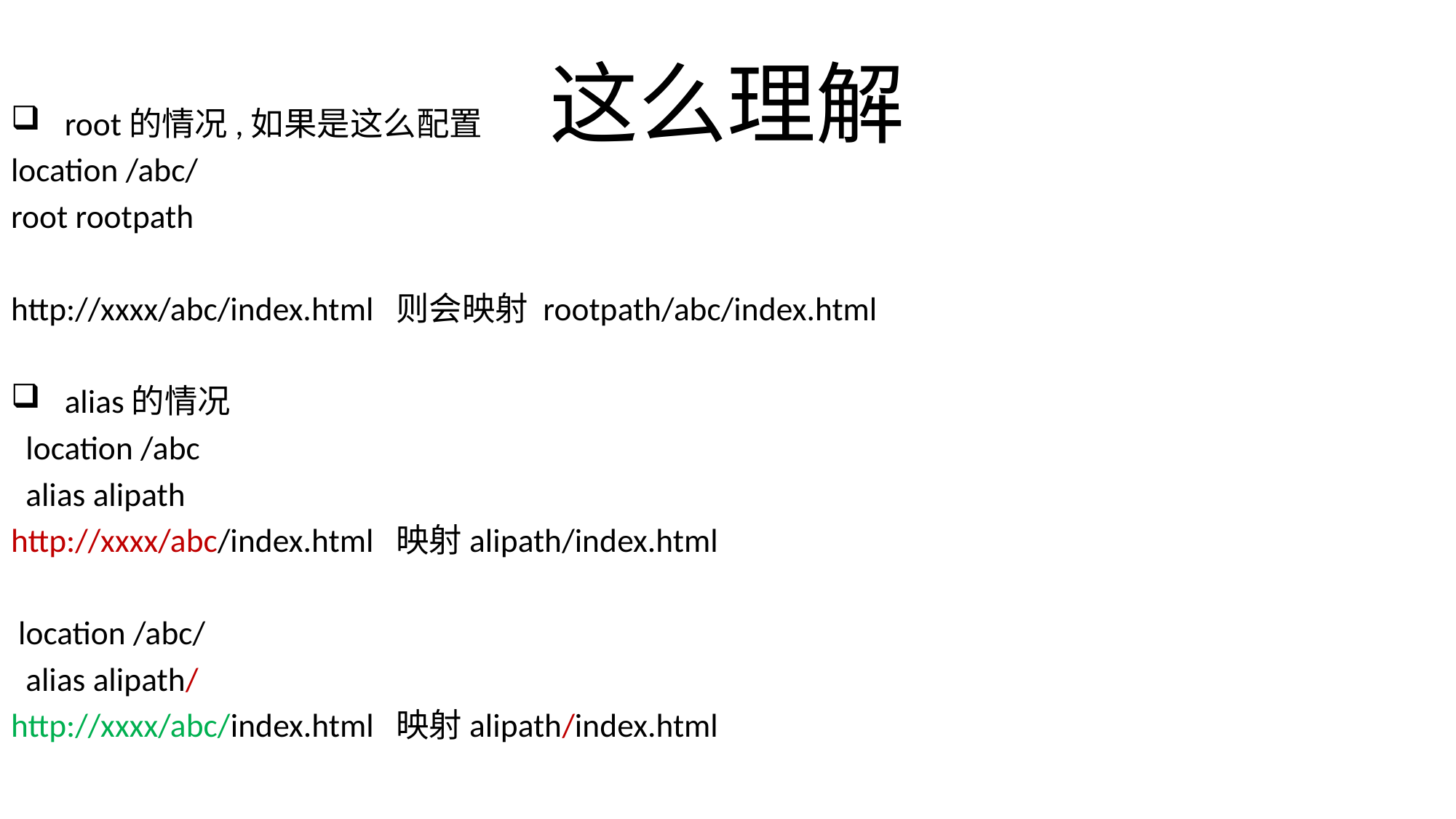

# 这么理解
root的情况,如果是这么配置
location /abc/
root rootpath

http://xxxx/abc/index.html  则会映射 rootpath/abc/index.html

alias的情况
  location /abc
  alias alipath
http://xxxx/abc/index.html  映射alipath/index.html

 location /abc/
  alias alipath/
http://xxxx/abc/index.html  映射alipath/index.html